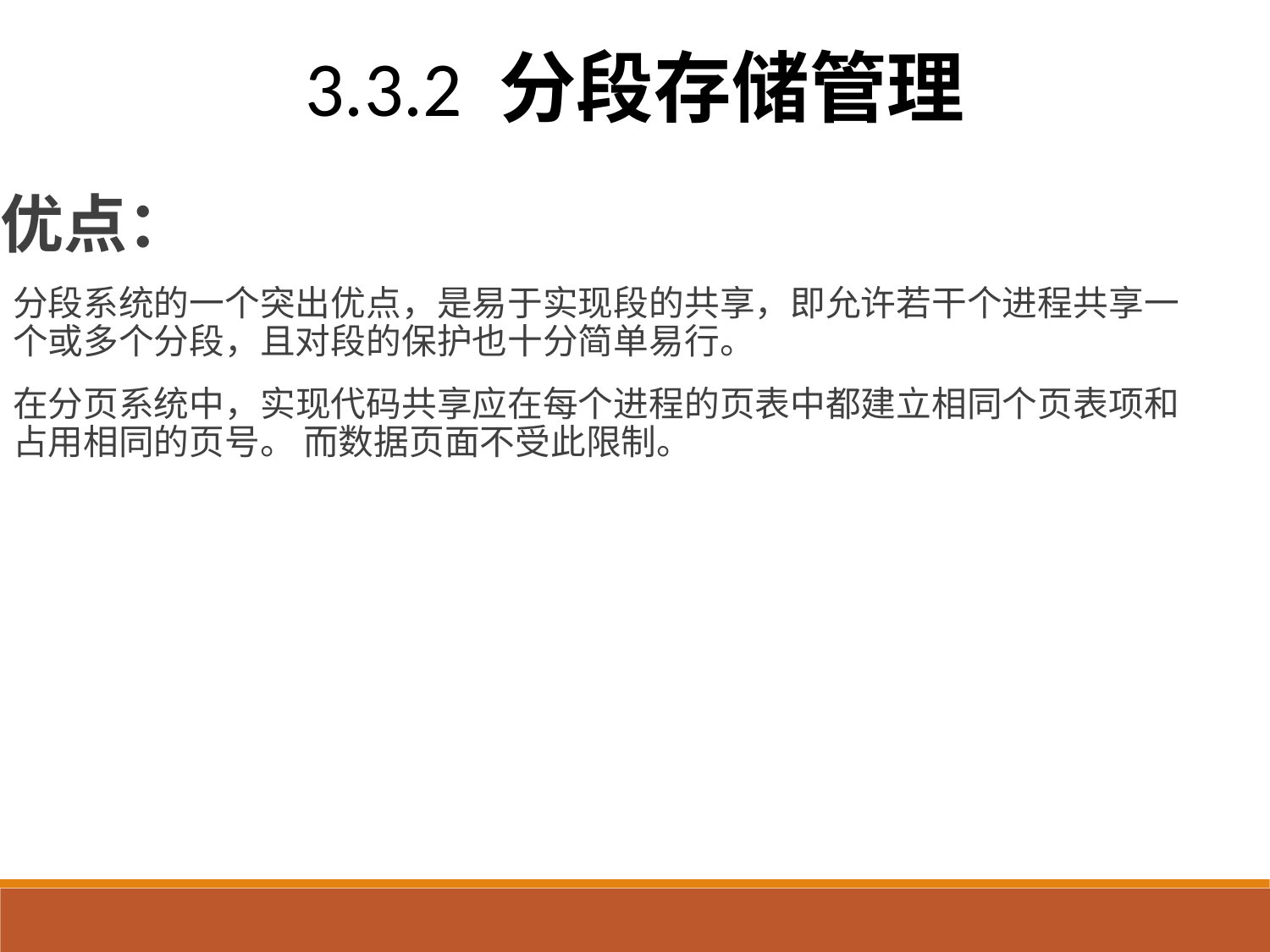

3.3.2 分段存储管理
优点：
分段系统的一个突出优点，是易于实现段的共享，即允许若干个进程共享一个或多个分段，且对段的保护也十分简单易行。
在分页系统中，实现代码共享应在每个进程的页表中都建立相同个页表项和占用相同的页号。 而数据页面不受此限制。